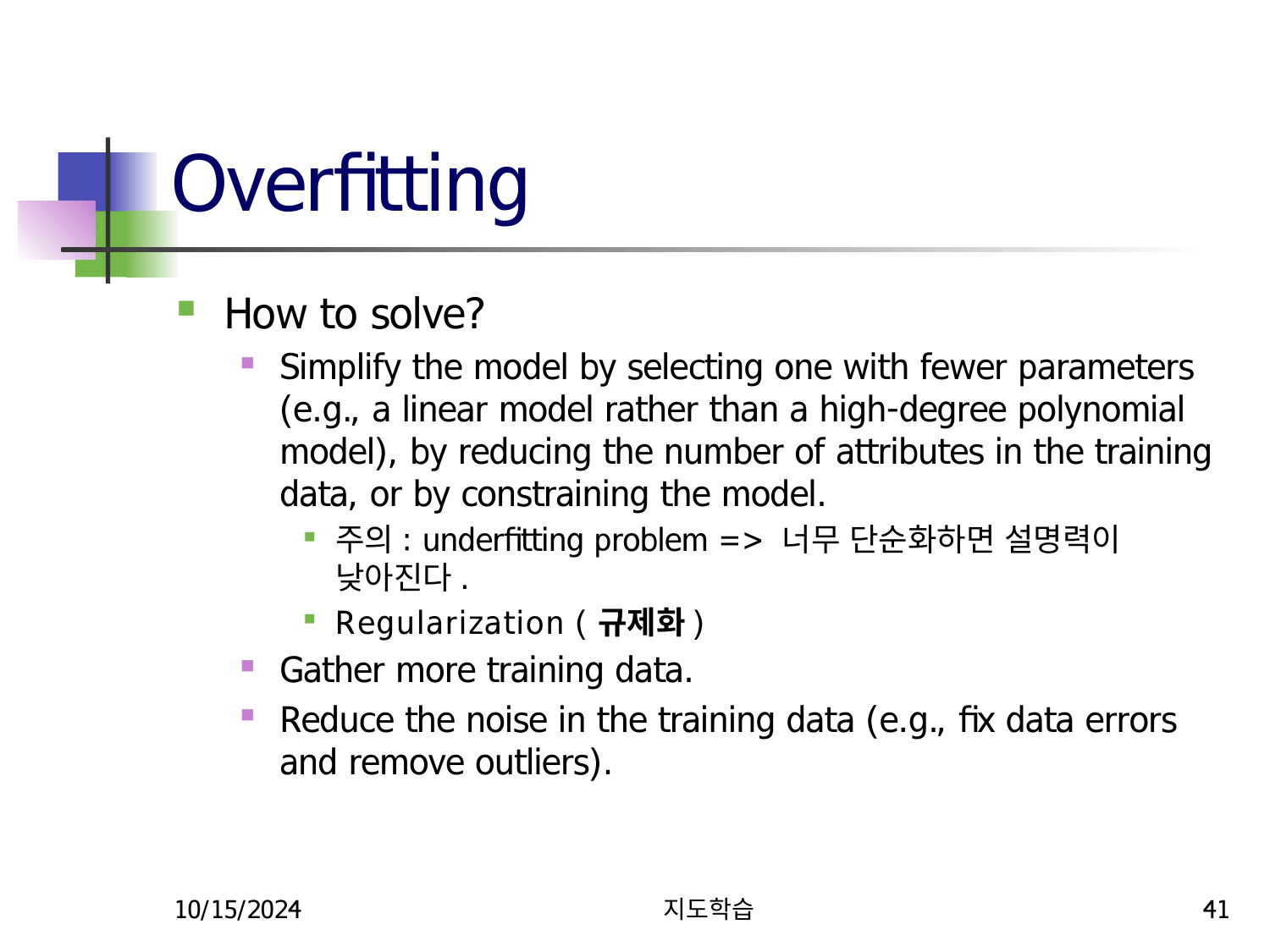

# Overfitting
How to solve?
Simplify the model by selecting one with fewer parameters (e.g., a linear model rather than a high-degree polynomial model), by reducing the number of attributes in the training data, or by constraining the model.
주의: underfitting problem => 너무 단순화하면 설명력이 낮아진다.
Regularization (규제화)
Gather more training data.
Reduce the noise in the training data (e.g., fix data errors and remove outliers).
10/15/2024
지도학습
41